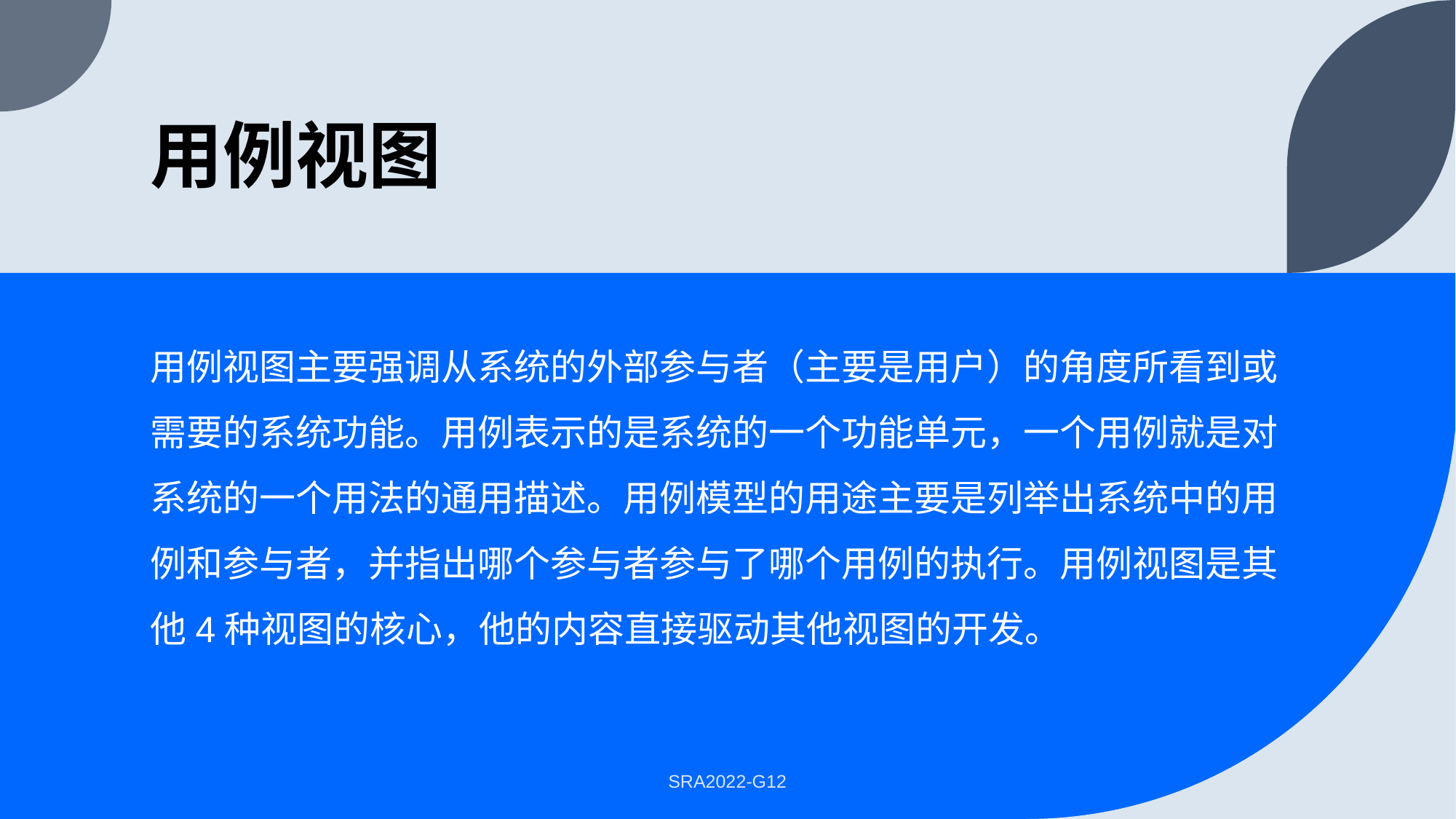

# 用例视图
用例视图主要强调从系统的外部参与者（主要是用户）的角度所看到或需要的系统功能。用例表示的是系统的一个功能单元，一个用例就是对系统的一个用法的通用描述。用例模型的用途主要是列举出系统中的用例和参与者，并指出哪个参与者参与了哪个用例的执行。用例视图是其他4种视图的核心，他的内容直接驱动其他视图的开发。

SRA2022-G12
4